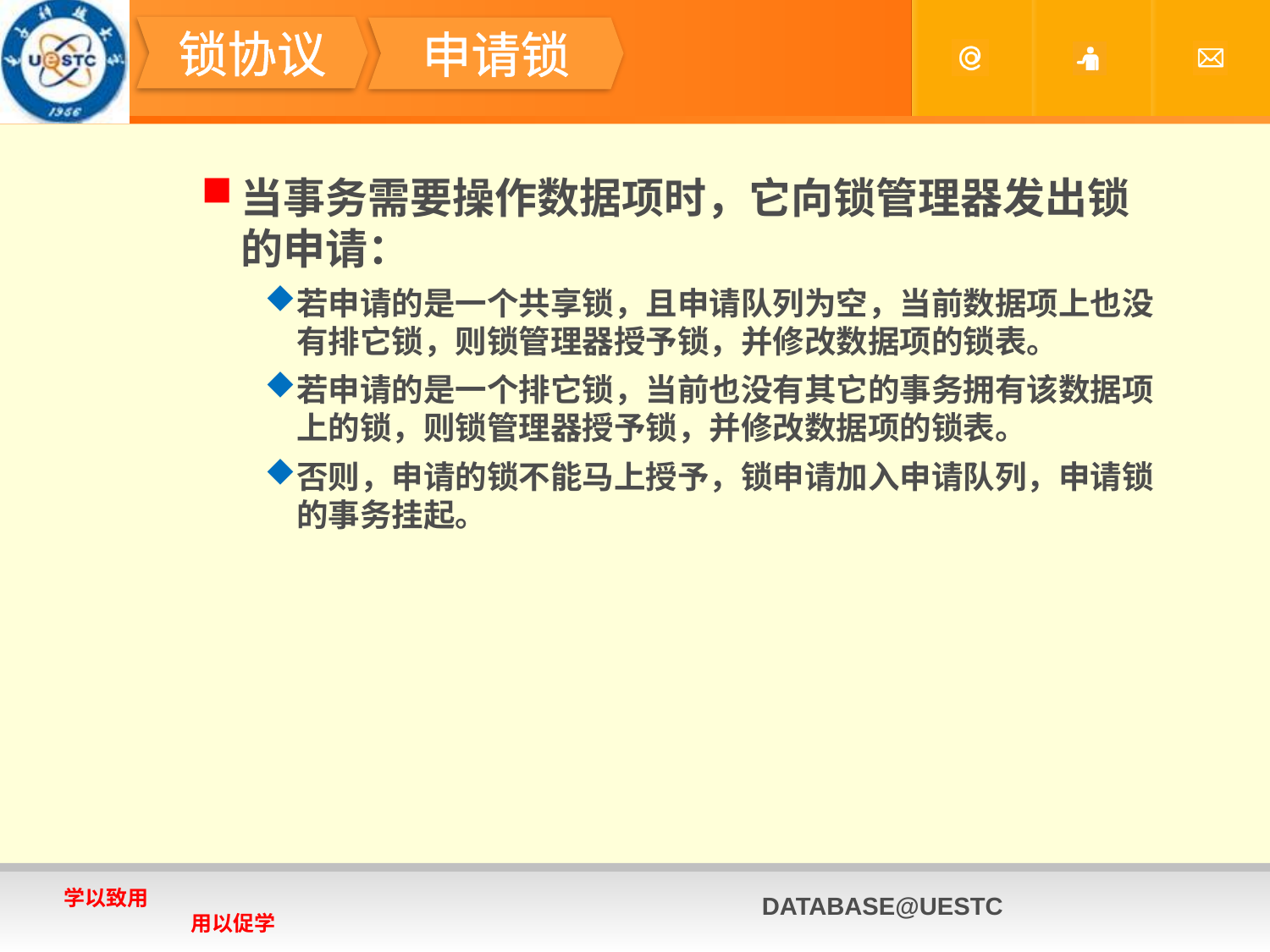

#
锁协议
申请锁
当事务需要操作数据项时，它向锁管理器发出锁的申请：
若申请的是一个共享锁，且申请队列为空，当前数据项上也没有排它锁，则锁管理器授予锁，并修改数据项的锁表。
若申请的是一个排它锁，当前也没有其它的事务拥有该数据项上的锁，则锁管理器授予锁，并修改数据项的锁表。
否则，申请的锁不能马上授予，锁申请加入申请队列，申请锁的事务挂起。